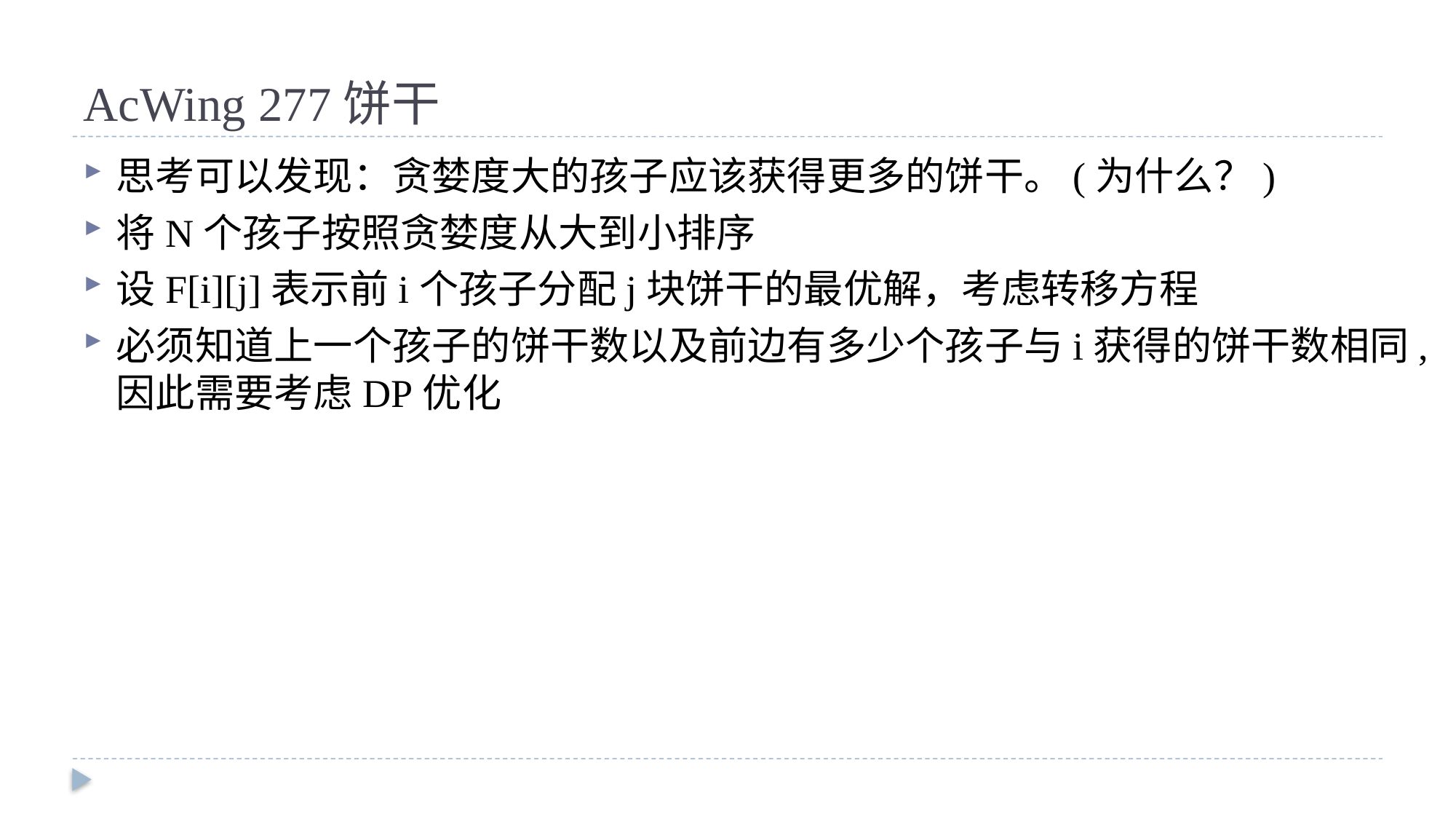

# AcWing 277饼干
思考可以发现：贪婪度大的孩子应该获得更多的饼干。(为什么？)
将N个孩子按照贪婪度从大到小排序
设F[i][j]表示前i个孩子分配j块饼干的最优解，考虑转移方程
必须知道上一个孩子的饼干数以及前边有多少个孩子与i获得的饼干数相同,因此需要考虑DP优化